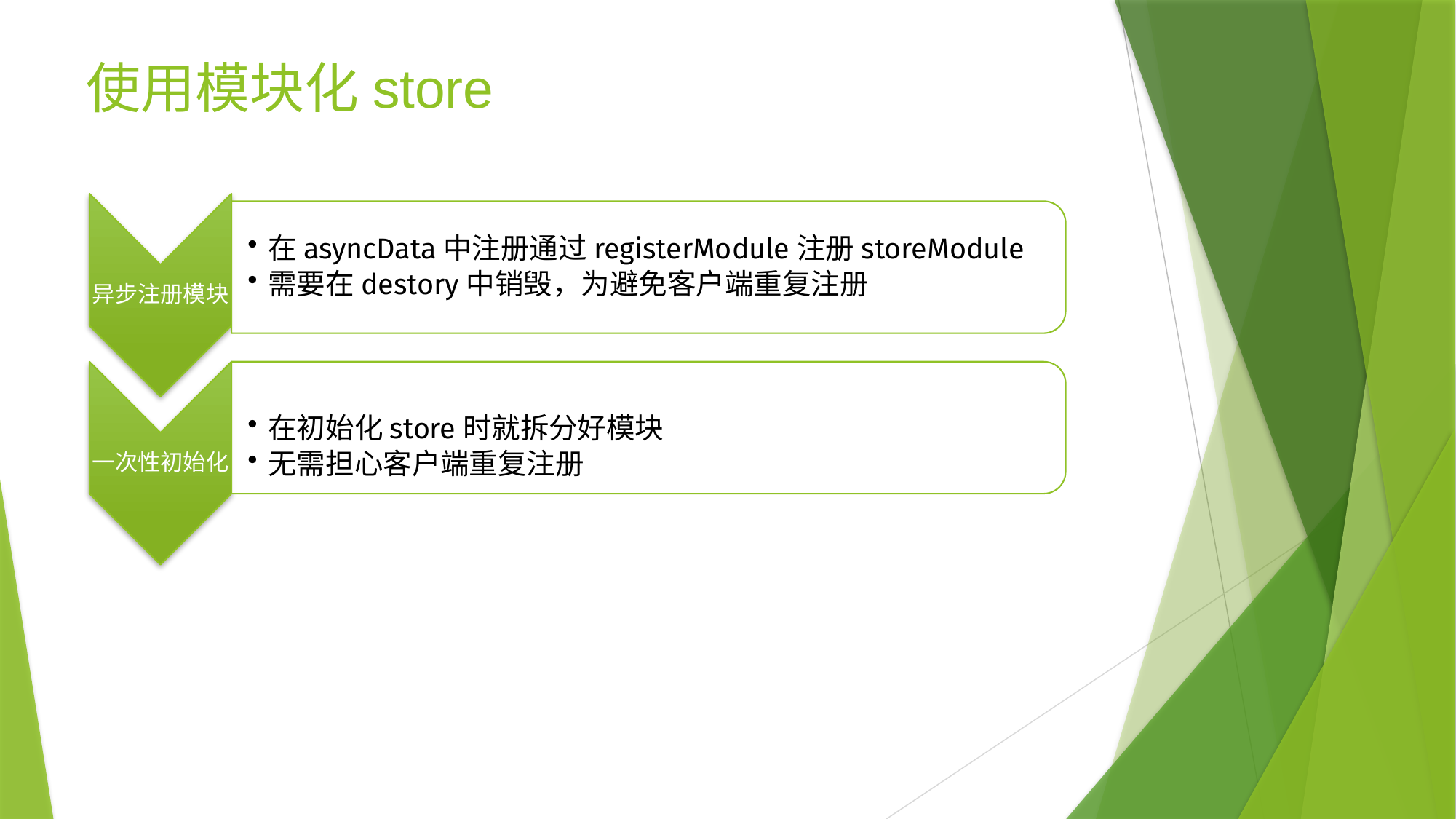

使用模块化store
异步注册模块
在asyncData中注册通过registerModule注册storeModule
需要在destory中销毁，为避免客户端重复注册
一次性初始化

在初始化store时就拆分好模块
无需担心客户端重复注册